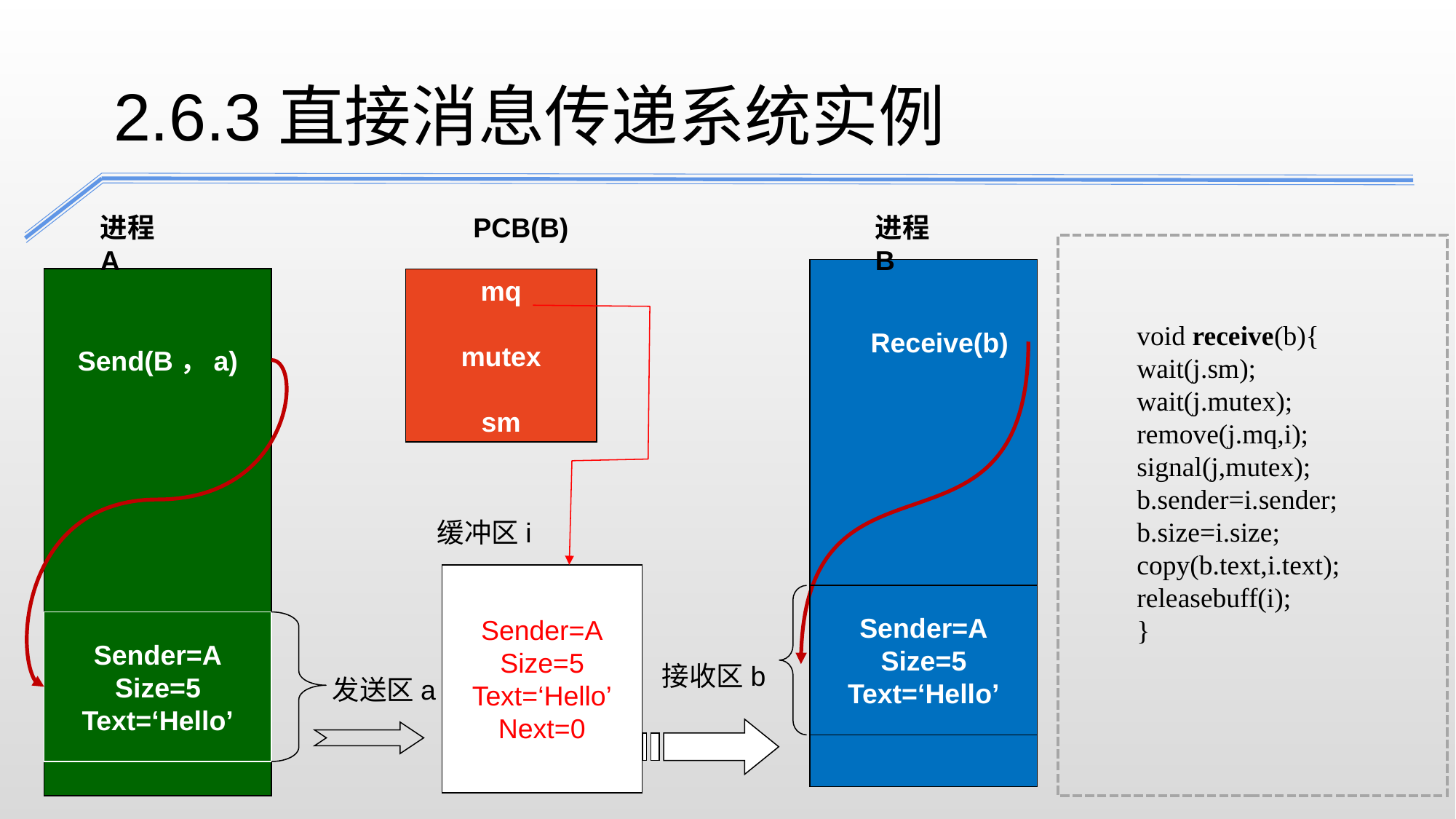

2.6.3直接消息传递系统实例

进程A
PCB(B)
进程B

mq

mutex

sm

Sender=A
Size=5
Text=‘Hello’
Next=0

void receive(b){
wait(j.sm);
wait(j.mutex);
remove(j.mq,i);
signal(j,mutex);
b.sender=i.sender;
b.size=i.size;
copy(b.text,i.text);
releasebuff(i);
}
Receive(b)
Send(B，a)
Sender=A
Size=5
Text=‘Hello’
接收区b

Sender=A
Size=5
Text=‘Hello’

发送区a
缓冲区i